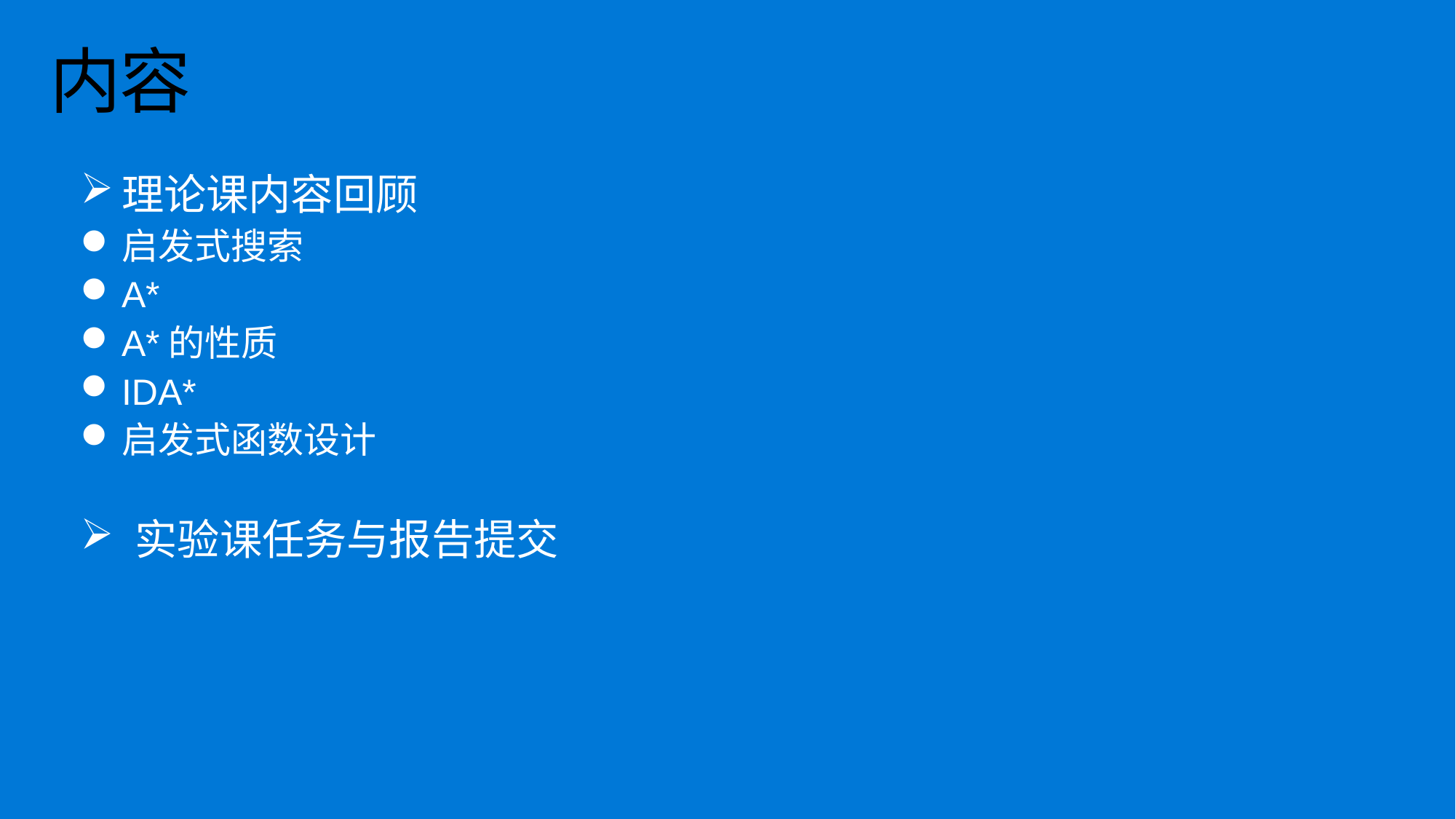

# 内容
理论课内容回顾
启发式搜索
A*
A*的性质
IDA*
启发式函数设计

实验课任务与报告提交